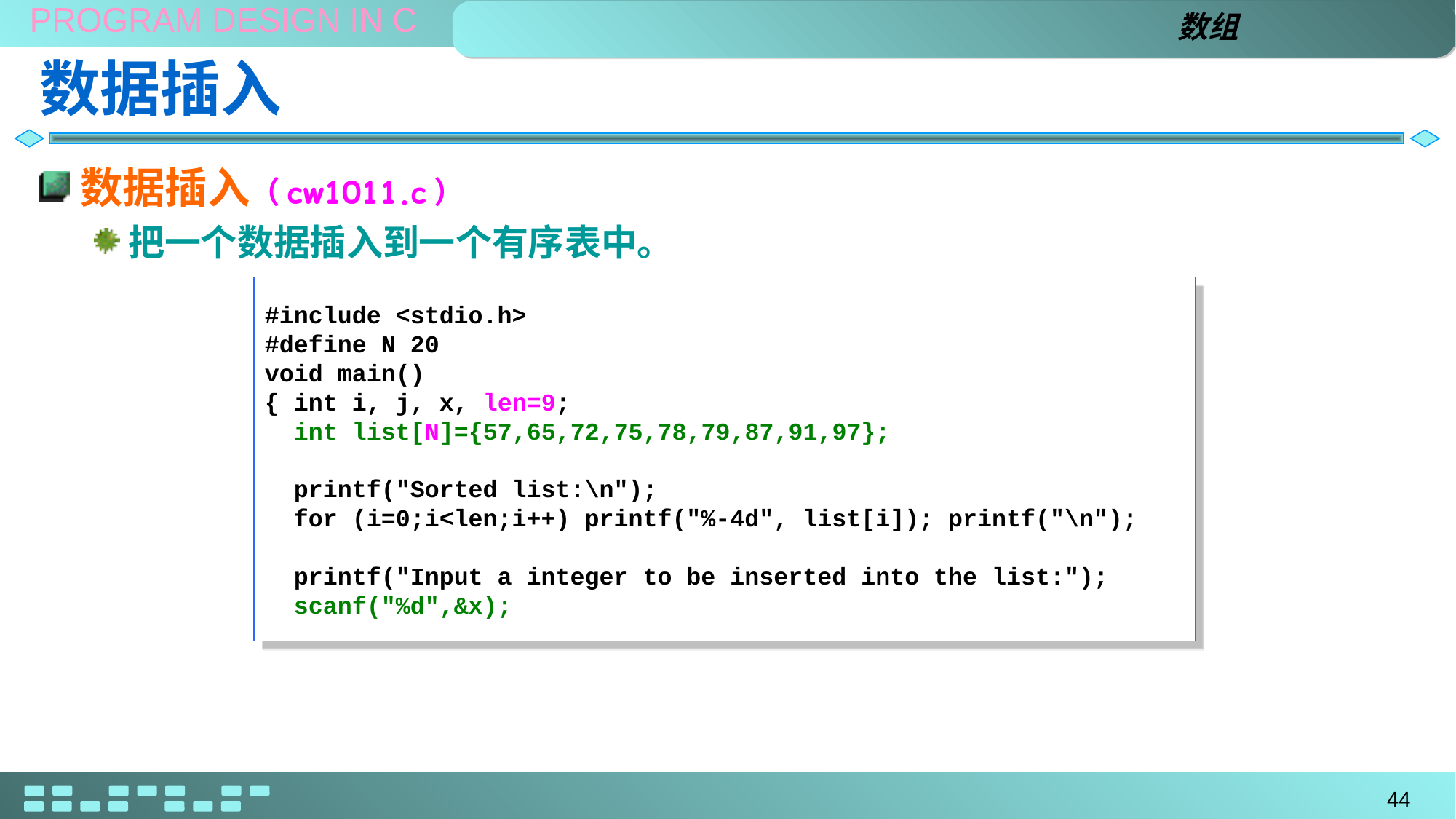

数组
# 数据插入
数据插入（cw1011.c）
把一个数据插入到一个有序表中。
#include <stdio.h>
#define N 20
void main()
{ int i, j, x, len=9;
  int list[N]={57,65,72,75,78,79,87,91,97};

  printf("Sorted list:\n");
  for (i=0;i<len;i++) printf("%-4d", list[i]); printf("\n");

  printf("Input a integer to be inserted into the list:");
  scanf("%d",&x);
44